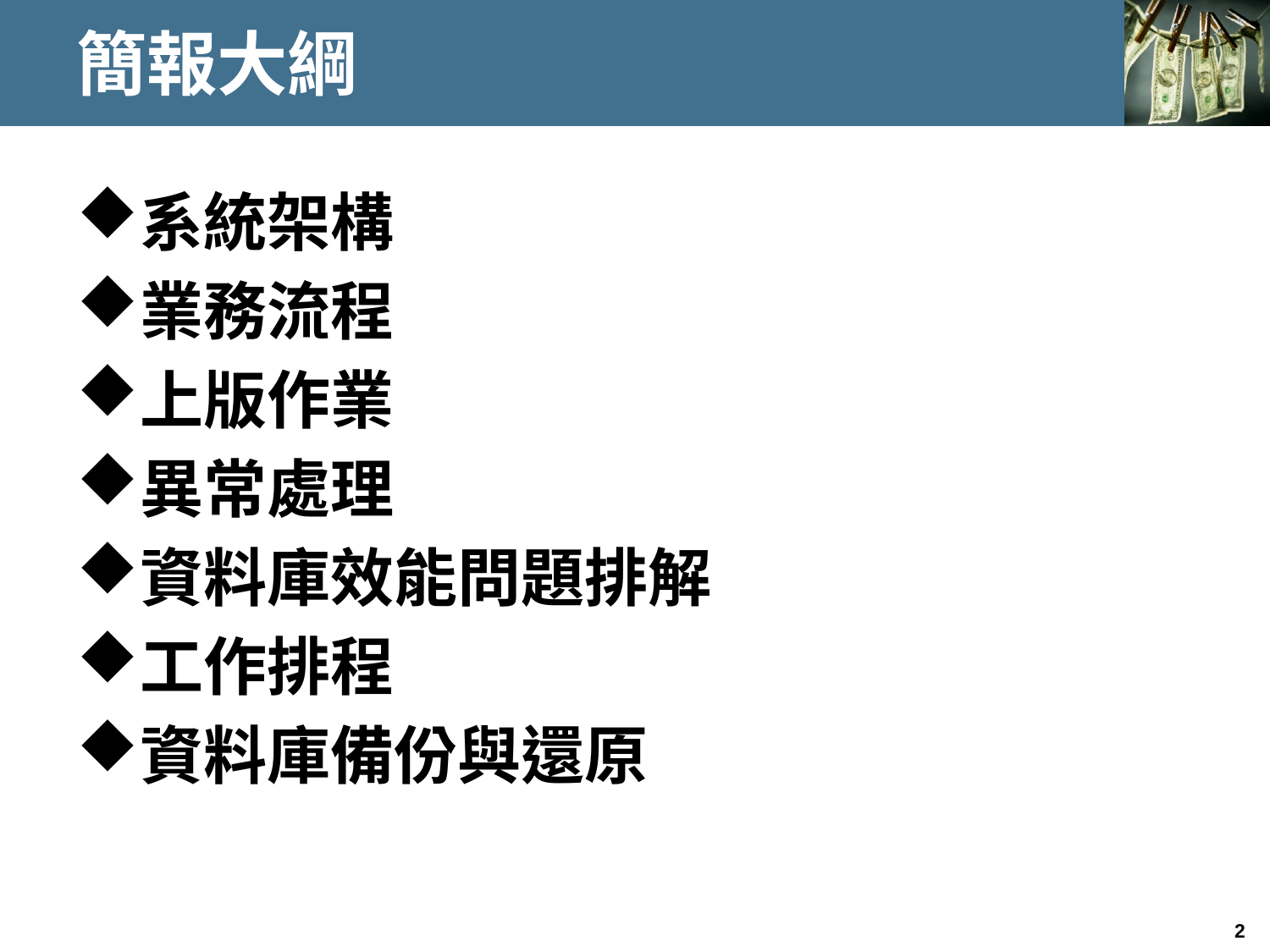

# 簡報大綱
系統架構
業務流程
上版作業
異常處理
資料庫效能問題排解
工作排程
資料庫備份與還原

2